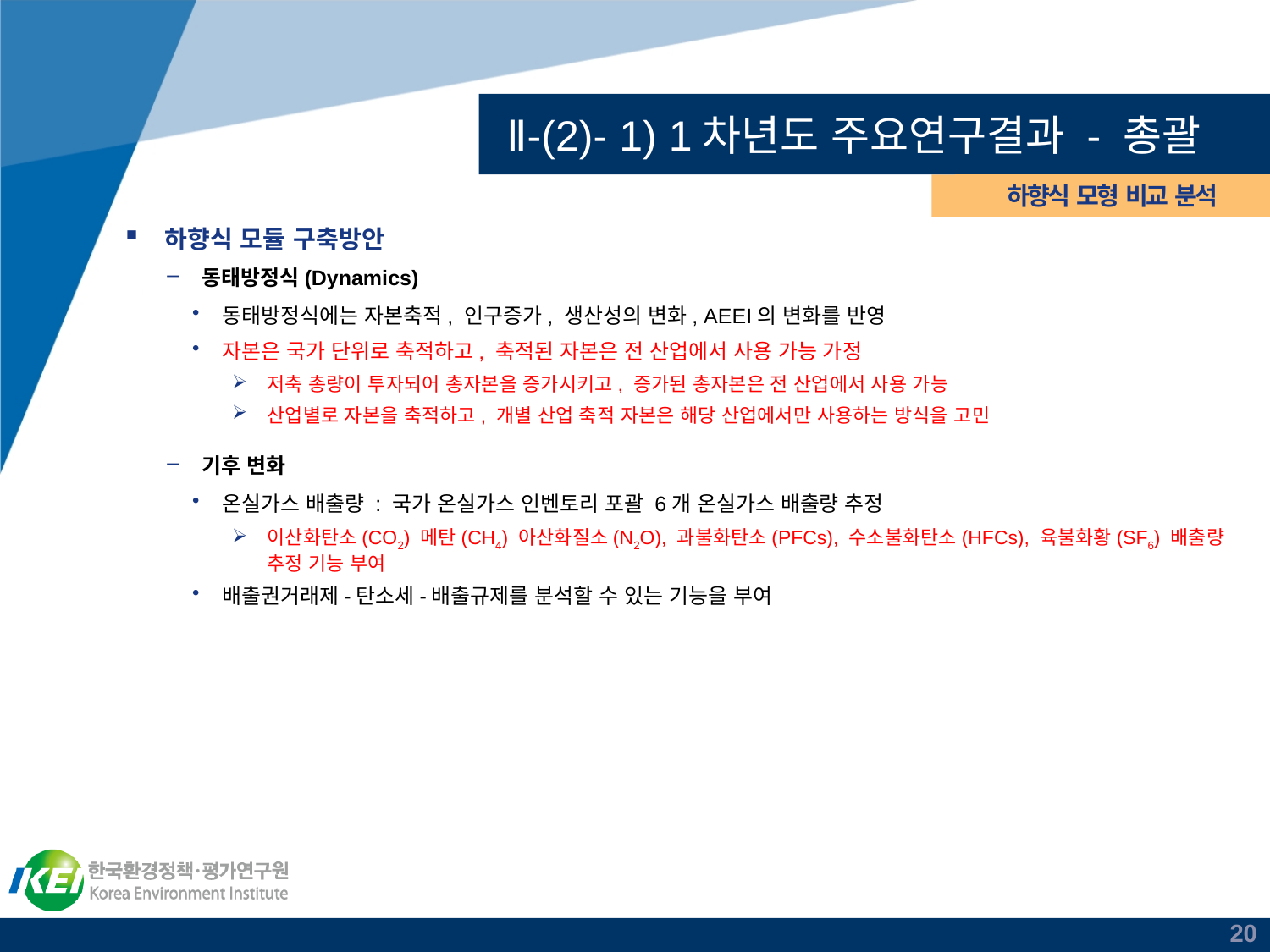

# Ⅱ-(2)- 1) 1차년도 주요연구결과 - 총괄
하향식  모형  비교  분석
하향식 모듈 구축방안
동태방정식(Dynamics)
동태방정식에는 자본축적, 인구증가, 생산성의 변화, AEEI의 변화를 반영
자본은 국가 단위로 축적하고, 축적된 자본은 전 산업에서 사용 가능 가정
저축 총량이 투자되어 총자본을 증가시키고, 증가된 총자본은 전 산업에서 사용 가능
산업별로 자본을 축적하고, 개별 산업 축적 자본은 해당 산업에서만 사용하는 방식을 고민

기후 변화
온실가스 배출량 : 국가 온실가스 인벤토리 포괄 6개 온실가스 배출량 추정
이산화탄소(CO2) 메탄(CH4) 아산화질소(N2O), 과불화탄소(PFCs), 수소불화탄소(HFCs), 육불화황(SF6) 배출량 추정 기능 부여
배출권거래제-탄소세-배출규제를 분석할 수 있는 기능을 부여

20